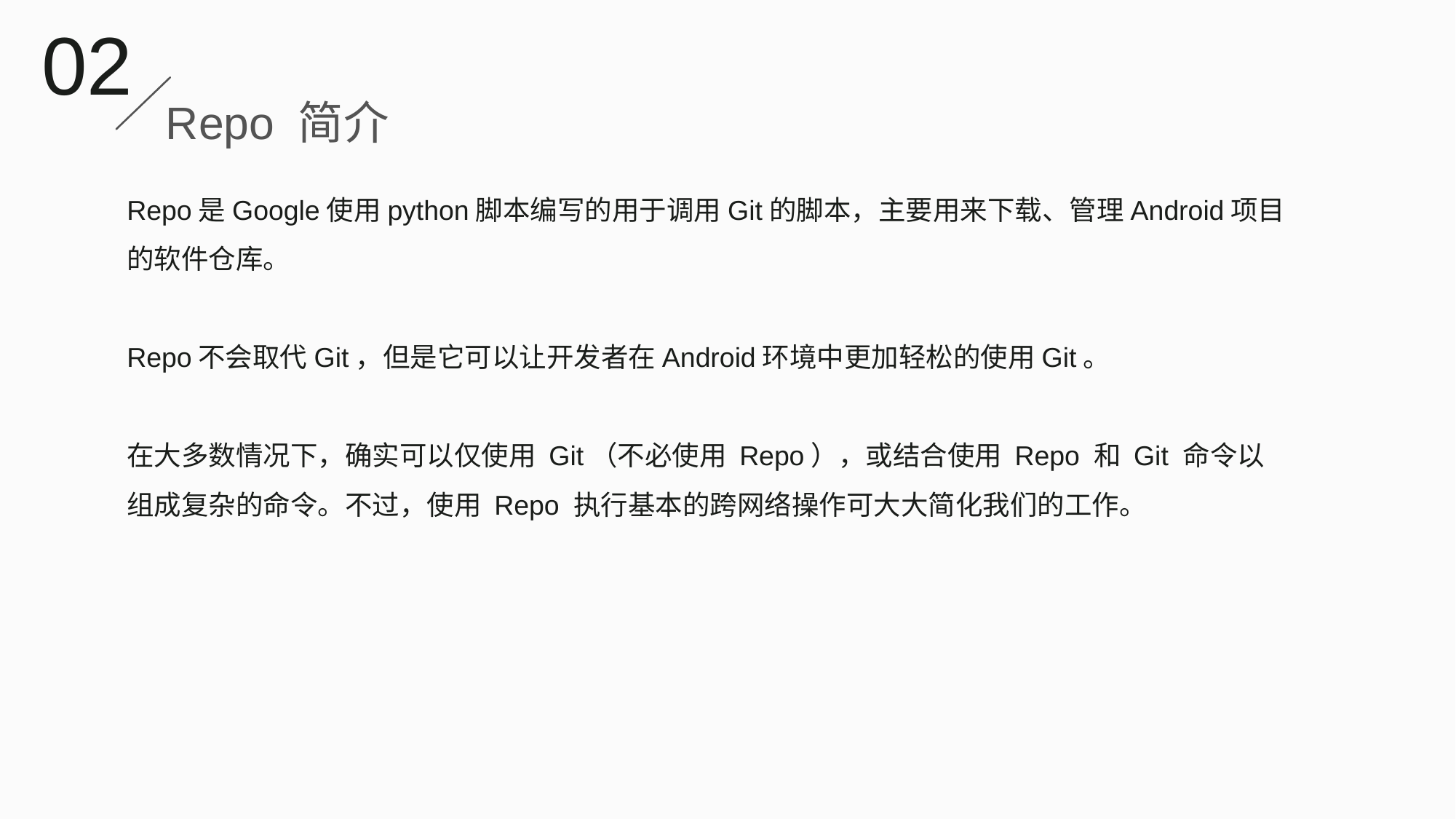

02
Repo 简介
Repo是Google使用python脚本编写的用于调用Git的脚本，主要用来下载、管理Android项目的软件仓库。
Repo不会取代Git，但是它可以让开发者在Android环境中更加轻松的使用Git。
在大多数情况下，确实可以仅使用 Git（不必使用 Repo），或结合使用 Repo 和 Git 命令以组成复杂的命令。不过，使用 Repo 执行基本的跨网络操作可大大简化我们的工作。